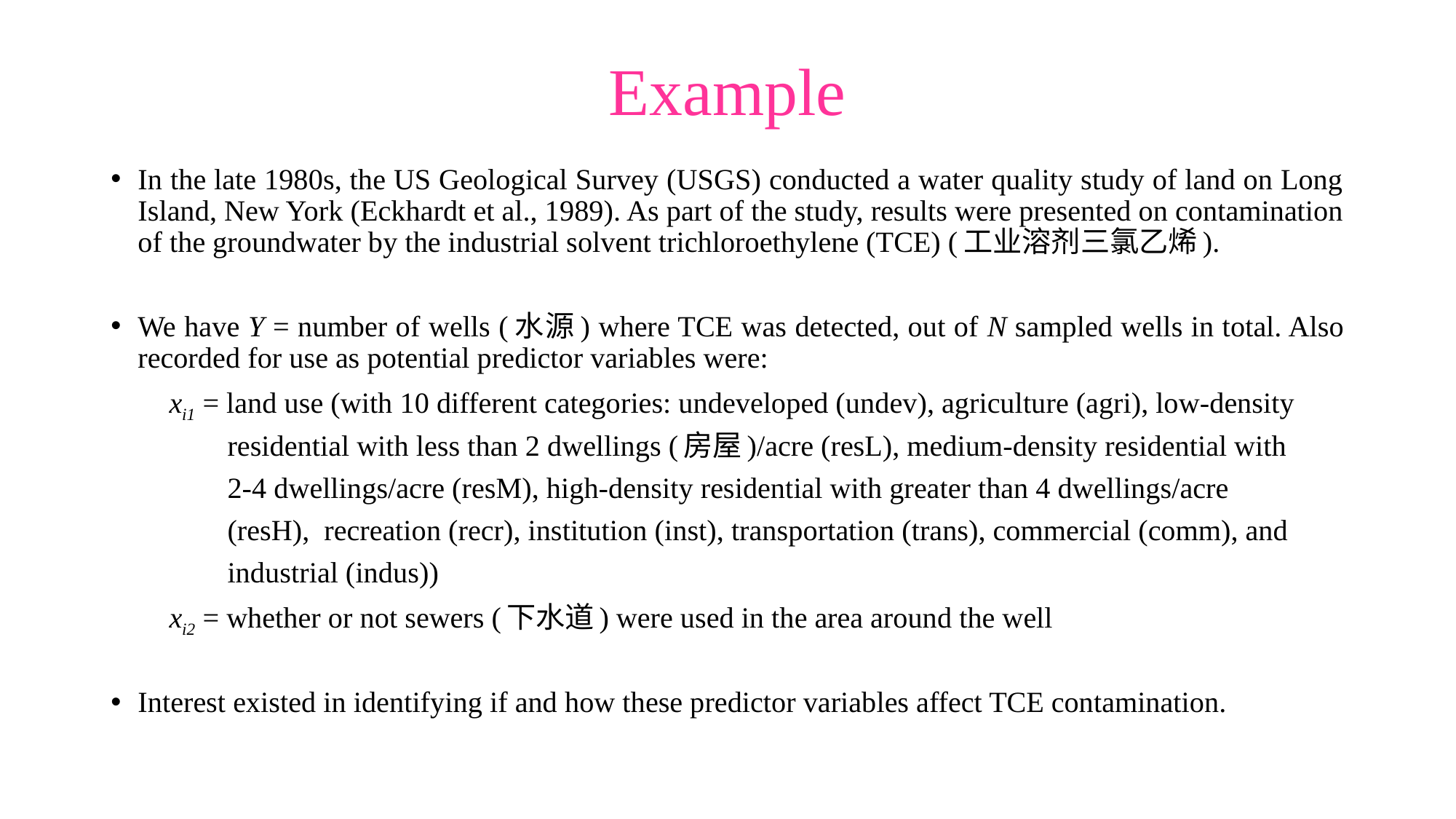

# Example
In the late 1980s, the US Geological Survey (USGS) conducted a water quality study of land on Long Island, New York (Eckhardt et al., 1989). As part of the study, results were presented on contamination of the groundwater by the industrial solvent trichloroethylene (TCE) (工业溶剂三氯乙烯).

We have Y = number of wells (水源) where TCE was detected, out of N sampled wells in total. Also recorded for use as potential predictor variables were:
        xi1 = land use (with 10 different categories: undeveloped (undev), agriculture (agri), low-density
                residential with less than 2 dwellings (房屋)/acre (resL), medium-density residential with
                2-4 dwellings/acre (resM), high-density residential with greater than 4 dwellings/acre
                (resH),  recreation (recr), institution (inst), transportation (trans), commercial (comm), and
                industrial (indus))
        xi2 = whether or not sewers (下水道) were used in the area around the well

Interest existed in identifying if and how these predictor variables affect TCE contamination.